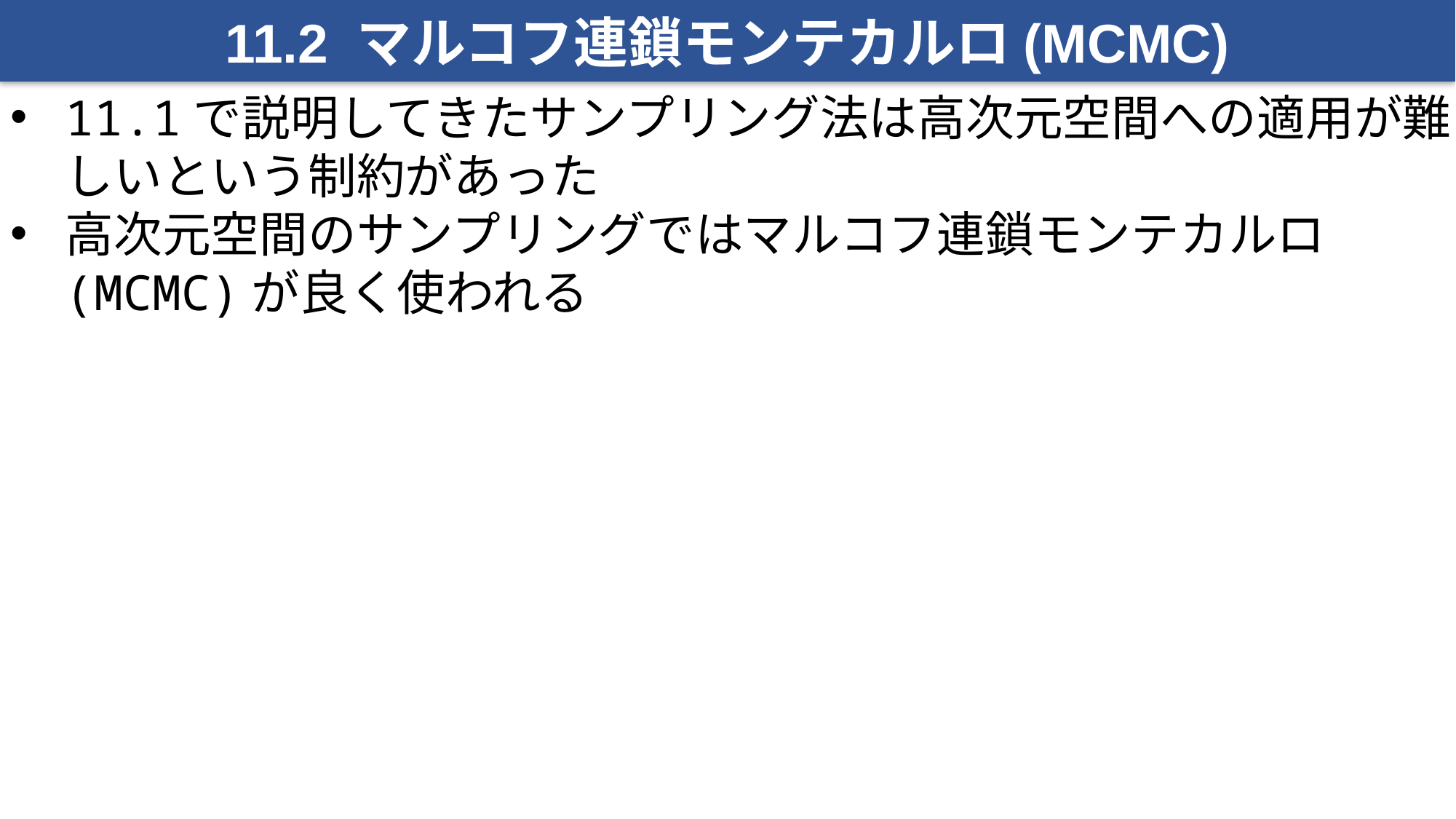

11.2 マルコフ連鎖モンテカルロ(MCMC)
11.1で説明してきたサンプリング法は高次元空間への適用が難しいという制約があった
高次元空間のサンプリングではマルコフ連鎖モンテカルロ(MCMC)が良く使われる